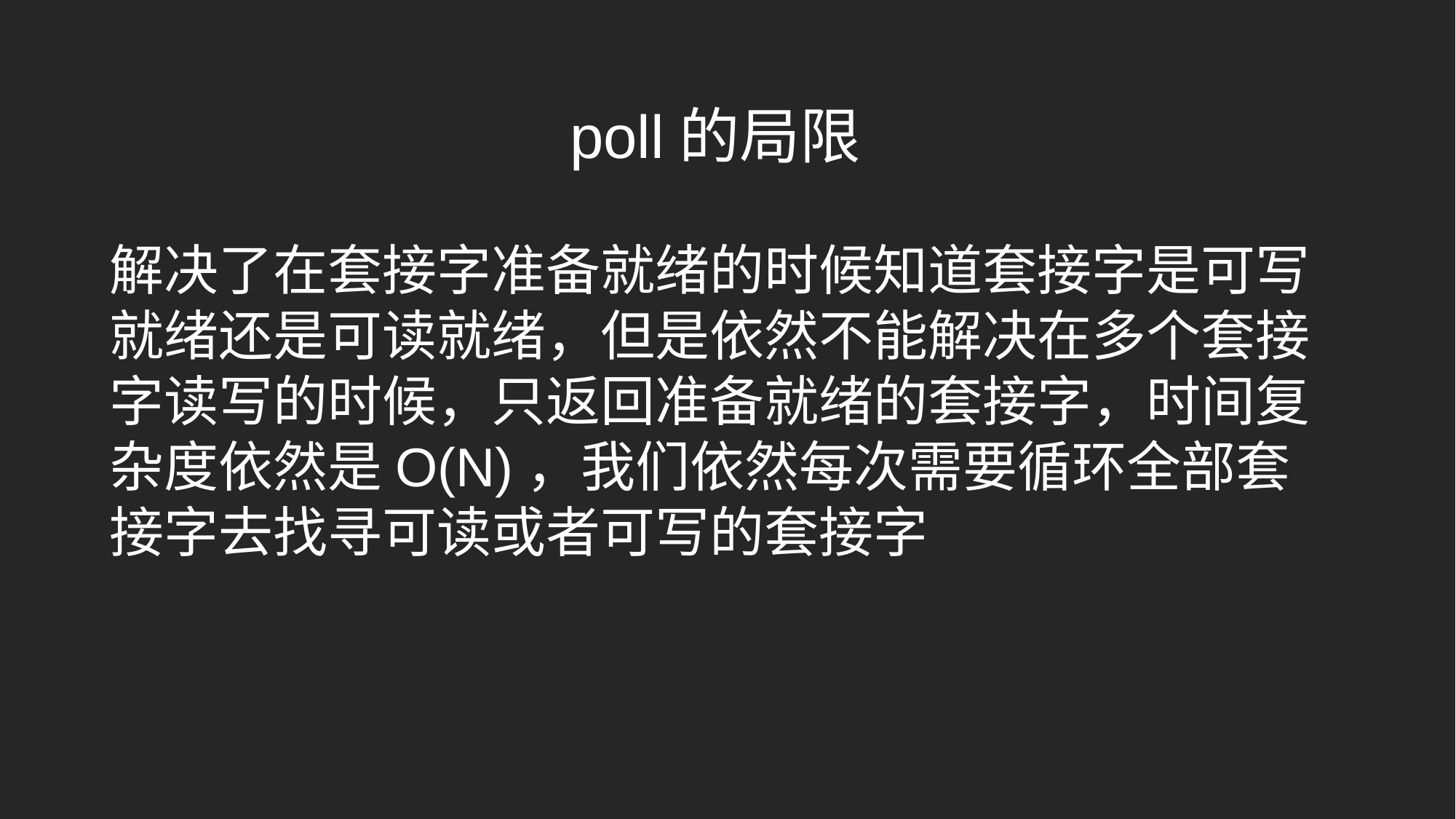

poll的局限

解决了在套接字准备就绪的时候知道套接字是可写就绪还是可读就绪，但是依然不能解决在多个套接字读写的时候，只返回准备就绪的套接字，时间复杂度依然是O(N)，我们依然每次需要循环全部套接字去找寻可读或者可写的套接字